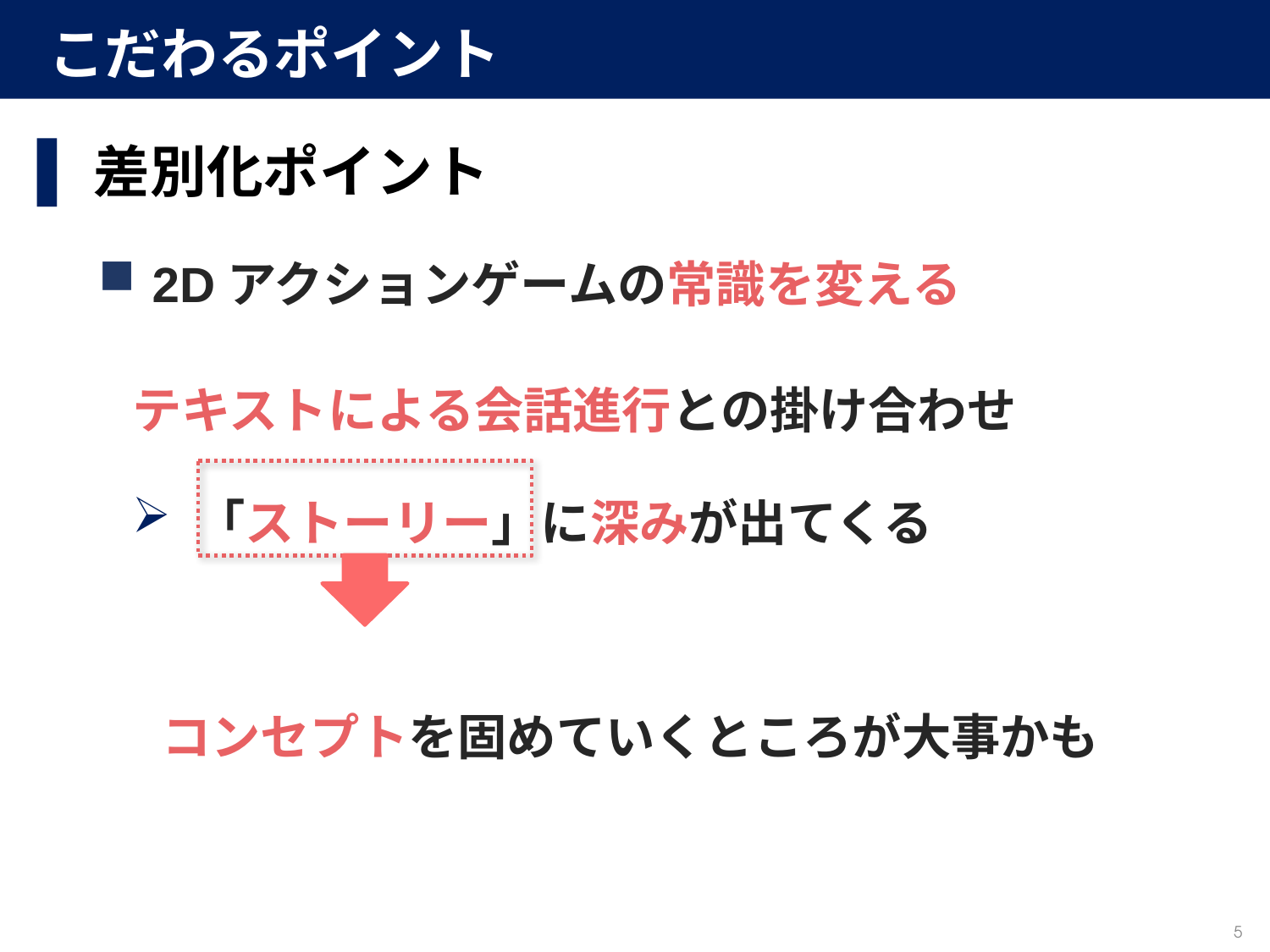

こだわるポイント
 差別化ポイント
 2Dアクションゲームの常識を変える
テキストによる会話進行との掛け合わせ
「ストーリー」に深みが出てくる

コンセプトを固めていくところが大事かも